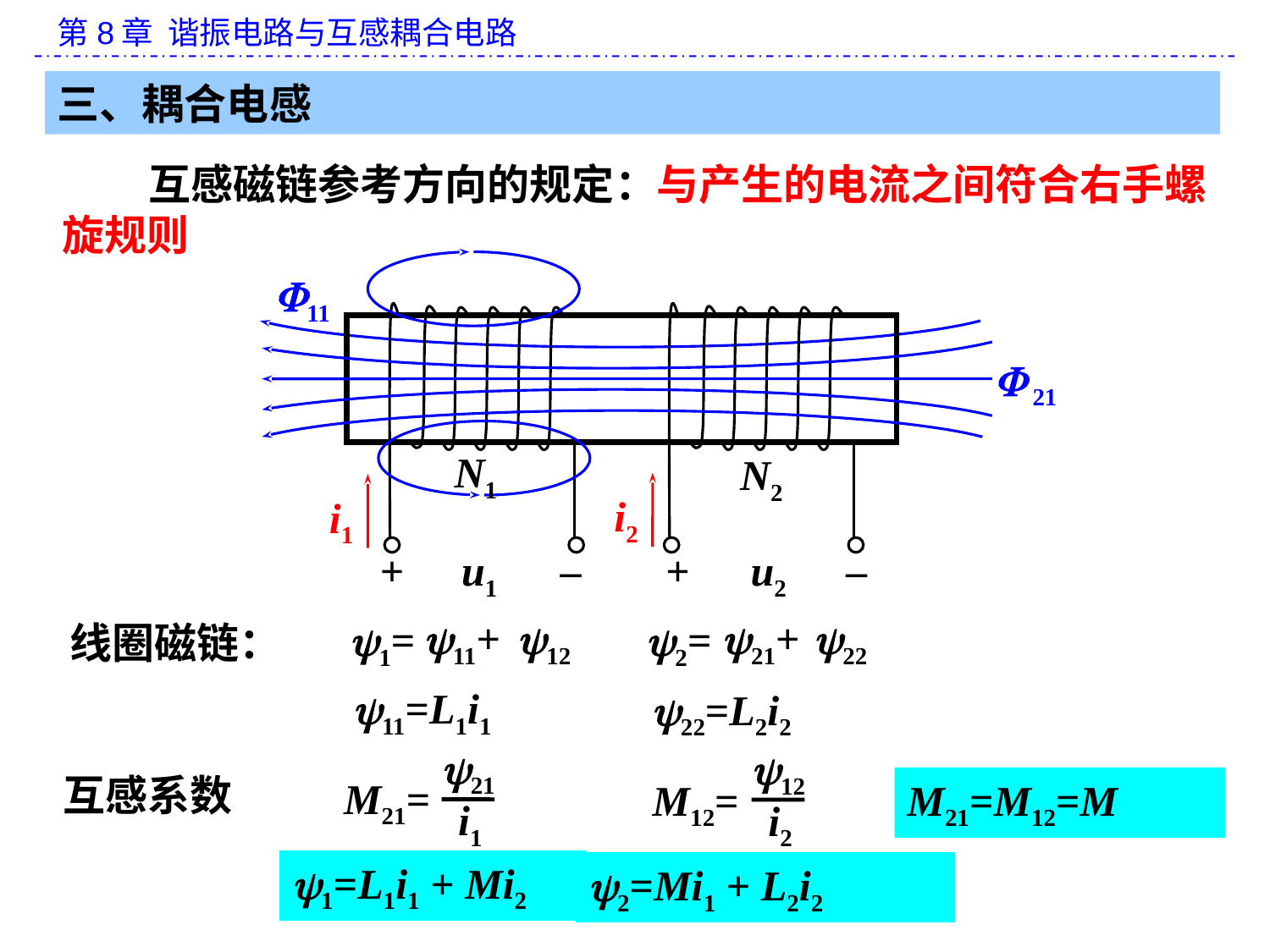

三、耦合电感
        互感磁链参考方向的规定：与产生的电流之间符合右手螺旋规则

Φ11

Φ 21

N1
N2

i2
i1
+
u1
–
+
u2
–
ψ11+
ψ12
ψ21+
ψ22
ψ1=
ψ2=
线圈磁链：
ψ11=L1i1
ψ22=L2i2
ψ21
i1

M21=
ψ12
i2

M12=
互感系数
M21=M12=M
ψ1=L1i1 + Mi2
ψ2=Mi1 + L2i2